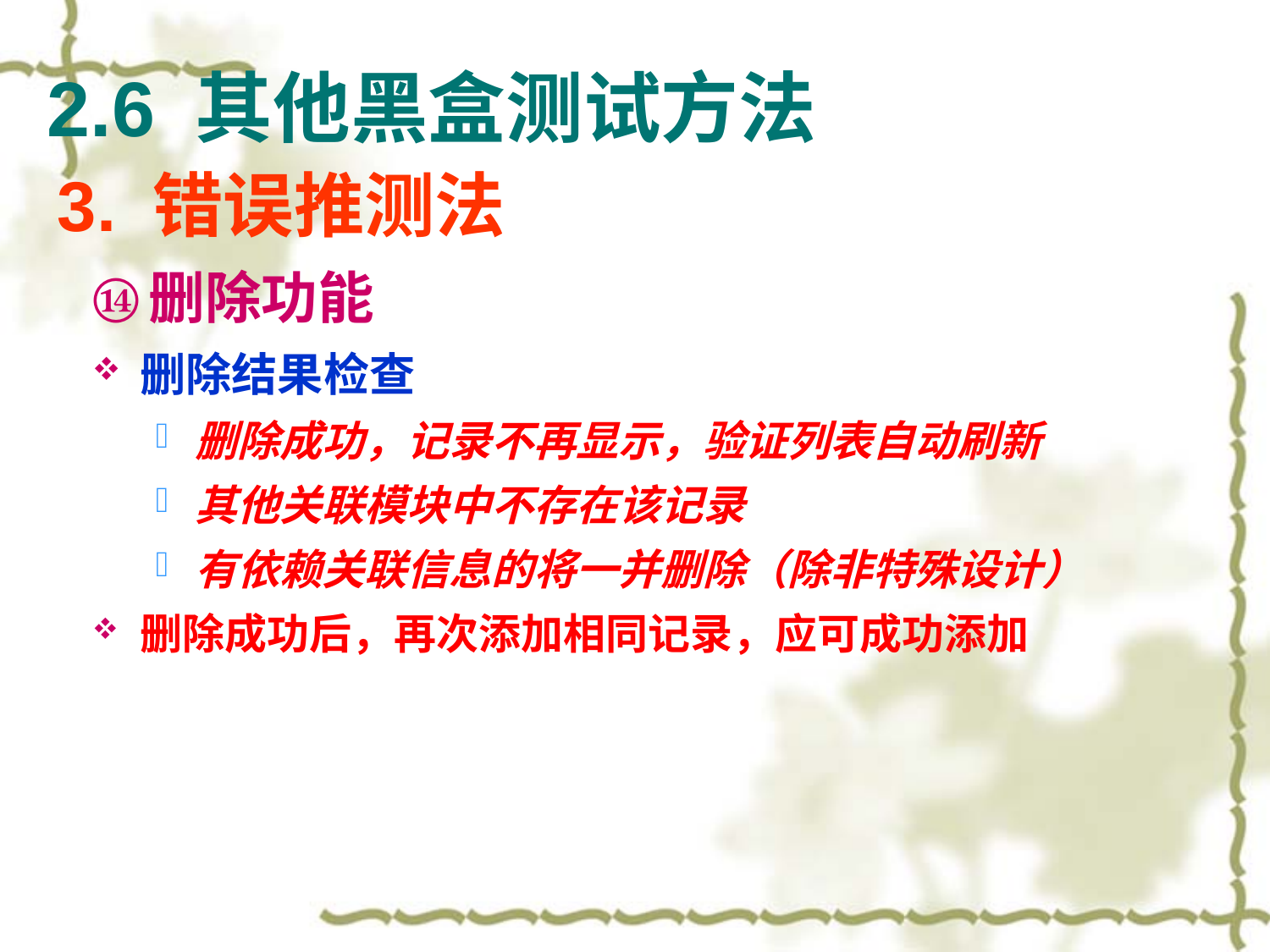

2.6 其他黑盒测试方法
3. 错误推测法
删除功能
删除结果检查
删除成功，记录不再显示，验证列表自动刷新
其他关联模块中不存在该记录
有依赖关联信息的将一并删除（除非特殊设计）
删除成功后，再次添加相同记录，应可成功添加